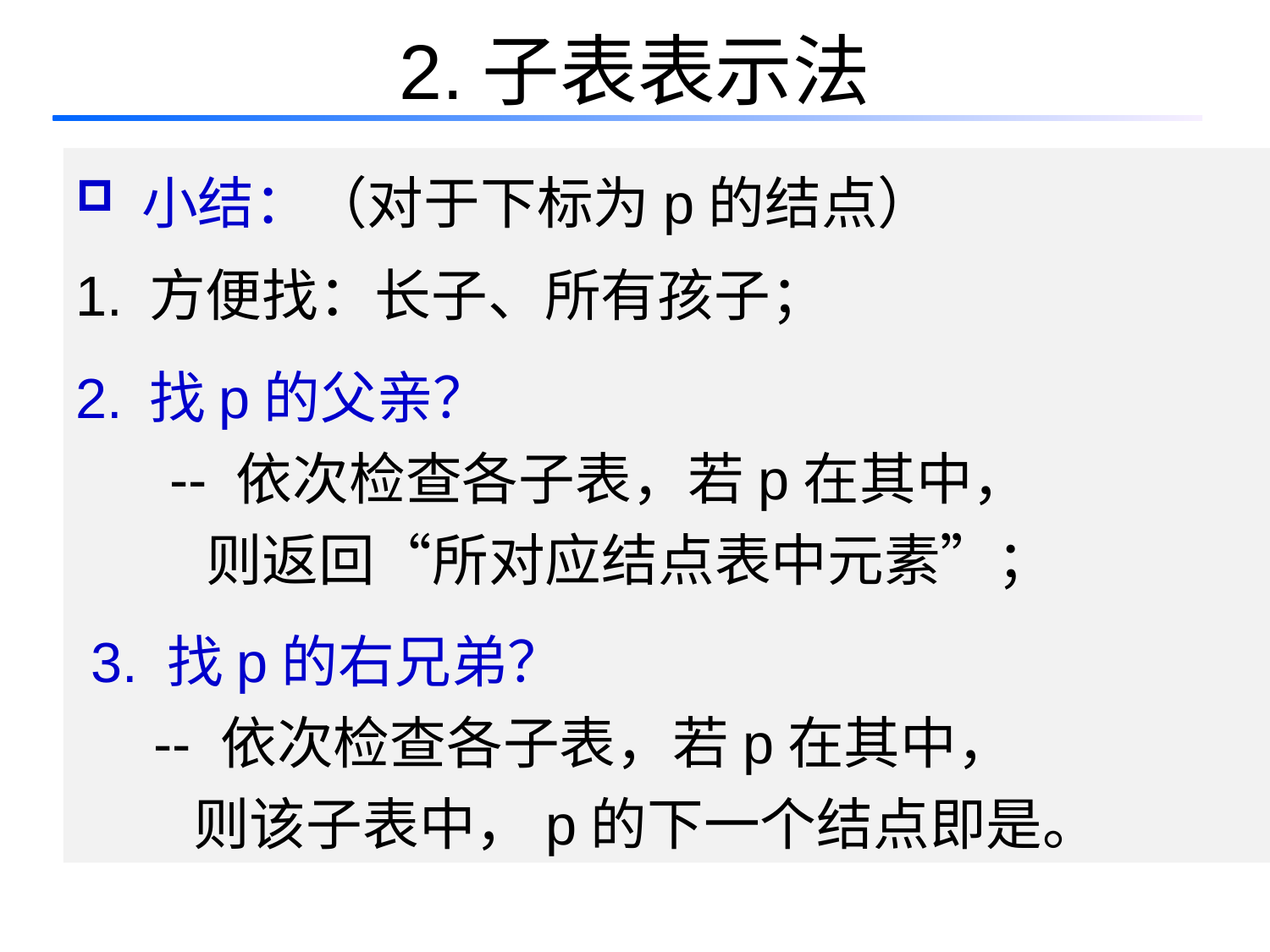

# 2.子表表示法

 小结：（对于下标为p的结点）
 方便找：长子、所有孩子；
 找p的父亲？
     -- 依次检查各子表，若p在其中，
        则返回“所对应结点表中元素”；
3. 找p的右兄弟？
    -- 依次检查各子表，若p在其中，
       则该子表中，p的下一个结点即是。